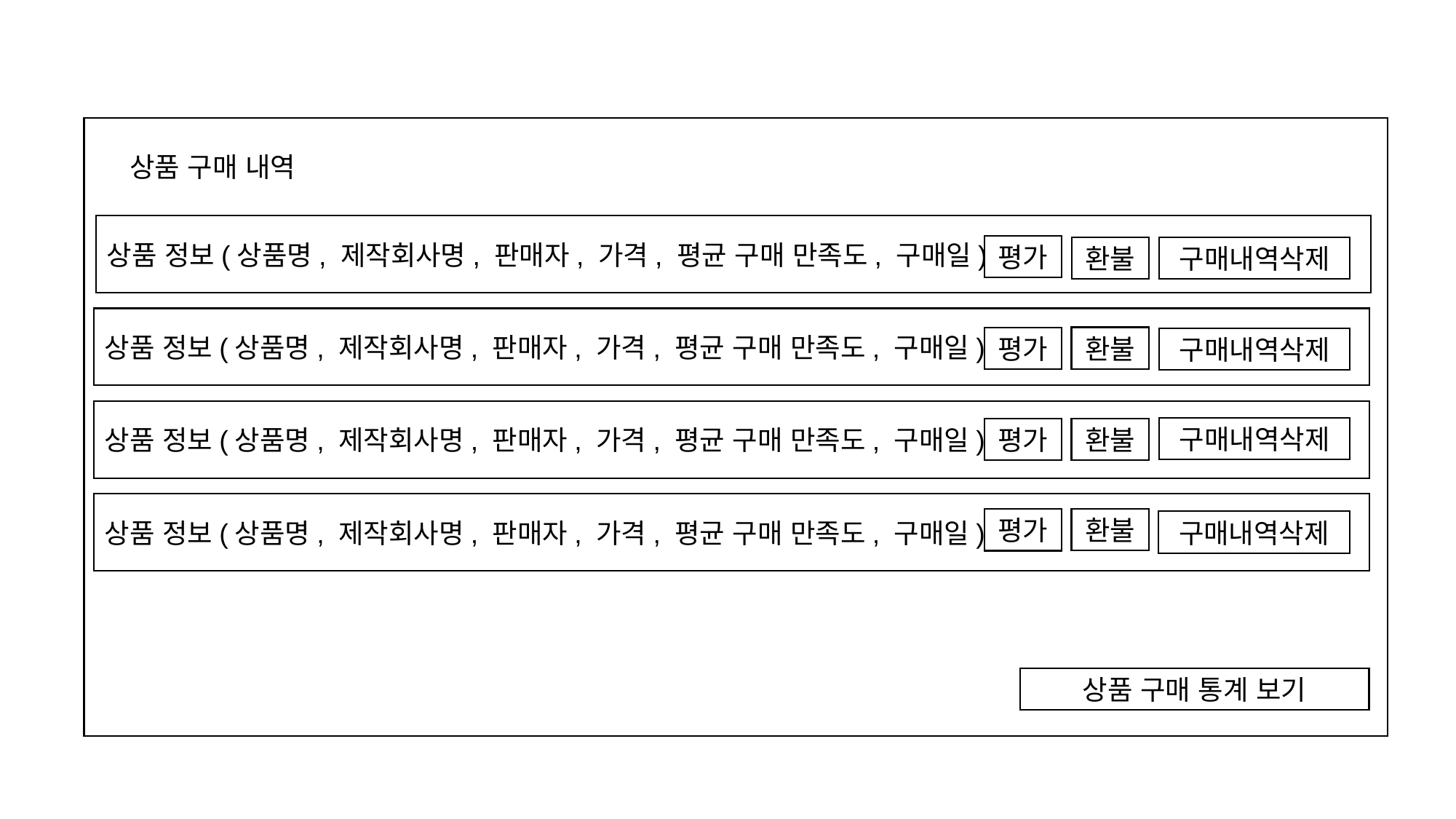

상품 구매 내역
상품 정보(상품명, 제작회사명, 판매자, 가격, 평균 구매 만족도, 구매일)
평가
환불
구매내역삭제
상품 정보(상품명, 제작회사명, 판매자, 가격, 평균 구매 만족도, 구매일)
환불
평가
구매내역삭제
상품 정보(상품명, 제작회사명, 판매자, 가격, 평균 구매 만족도, 구매일)
구매내역삭제
환불
평가
상품 정보(상품명, 제작회사명, 판매자, 가격, 평균 구매 만족도, 구매일)
환불
평가
구매내역삭제
상품 구매 통계 보기